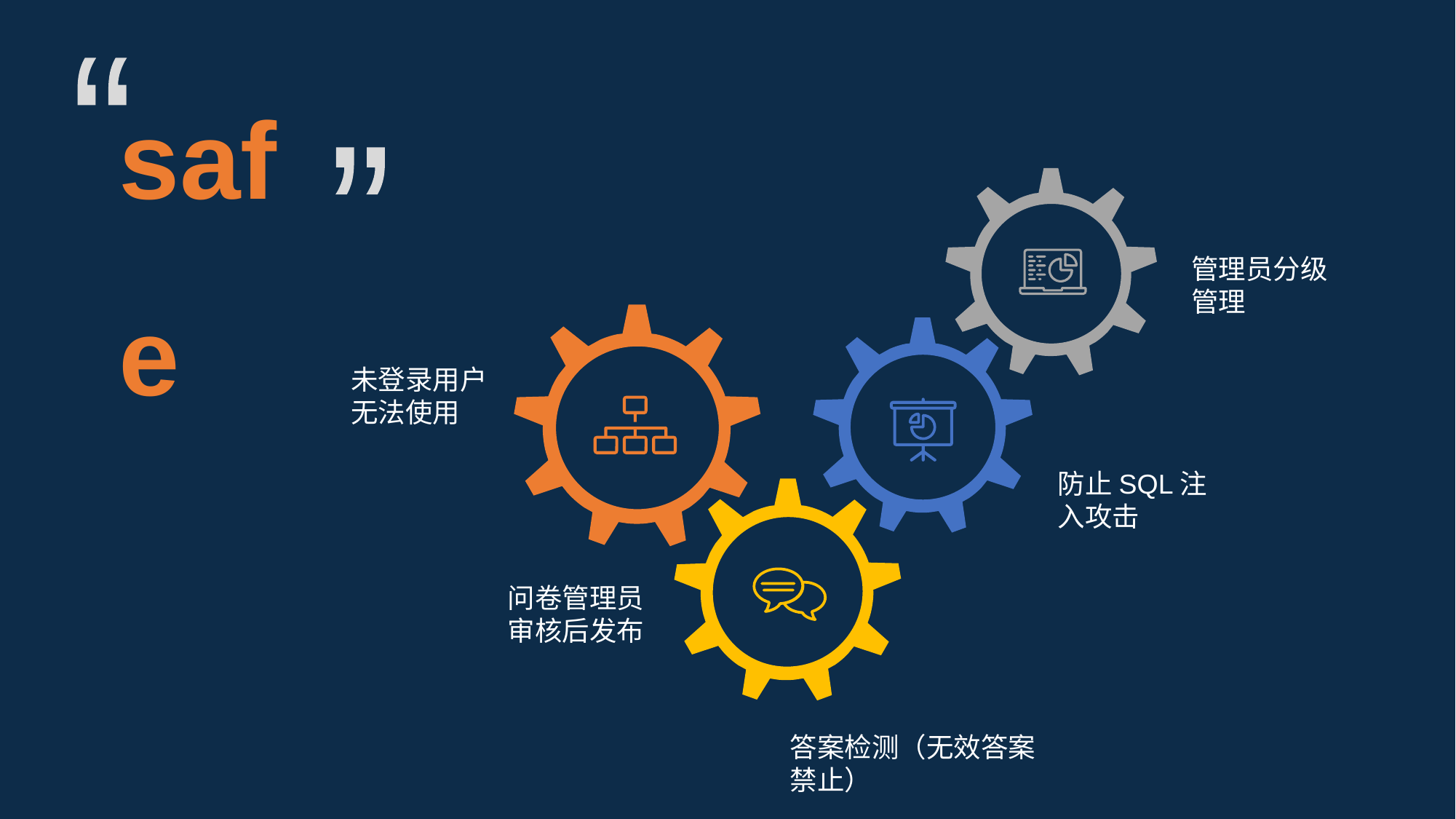

safe
“
“

管理员分级
管理

未登录用户
无法使用

防止SQL注
入攻击

问卷管理员
审核后发布
答案检测（无效答案禁止）